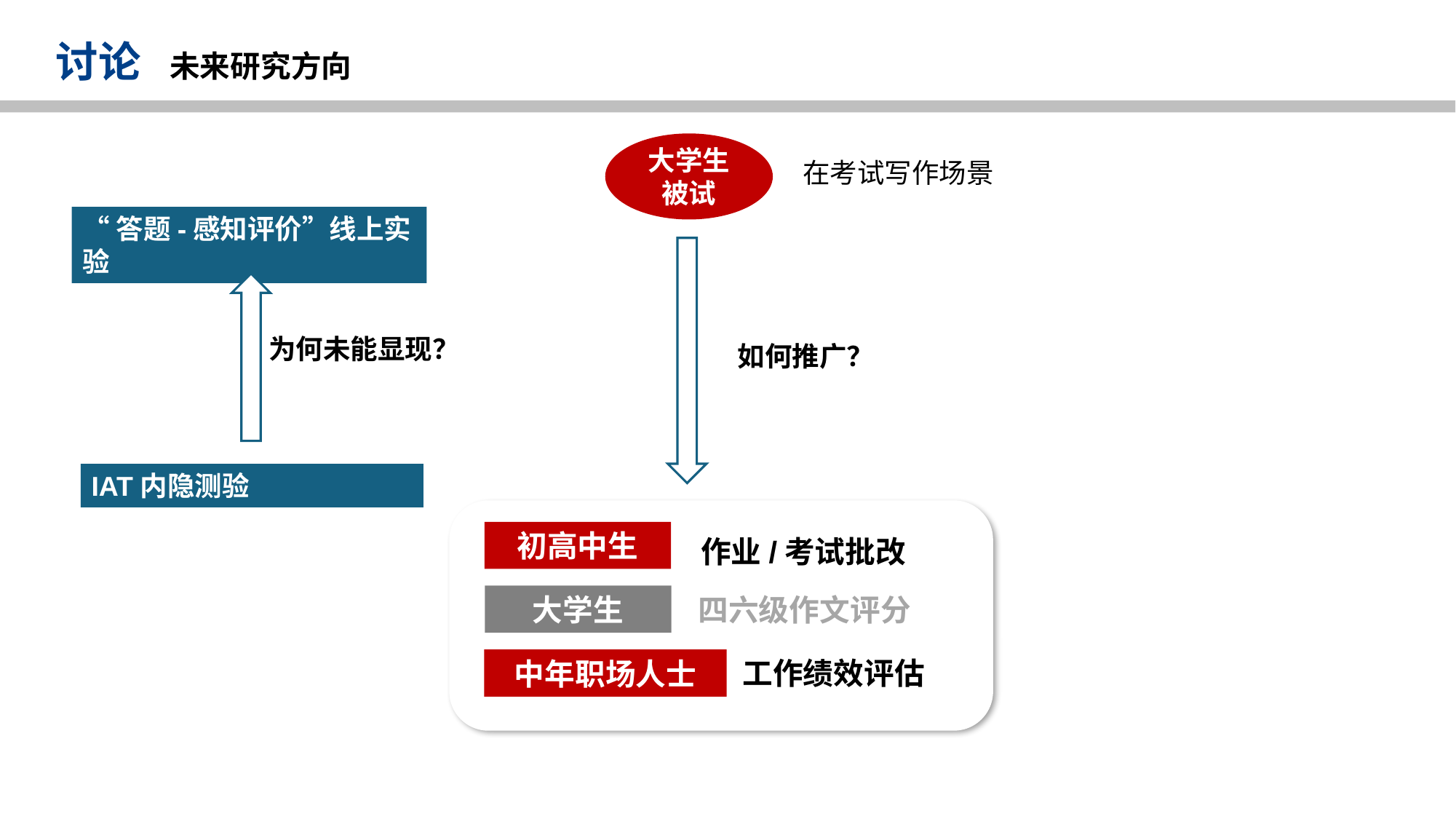

# 讨论   未来研究方向
大学生 被试
在考试写作场景
“答题-感知评价”线上实验
为何未能显现？
如何推广？

IAT内隐测验

初高中生
作业/考试批改
四六级作文评分
大学生
工作绩效评估
中年职场人士